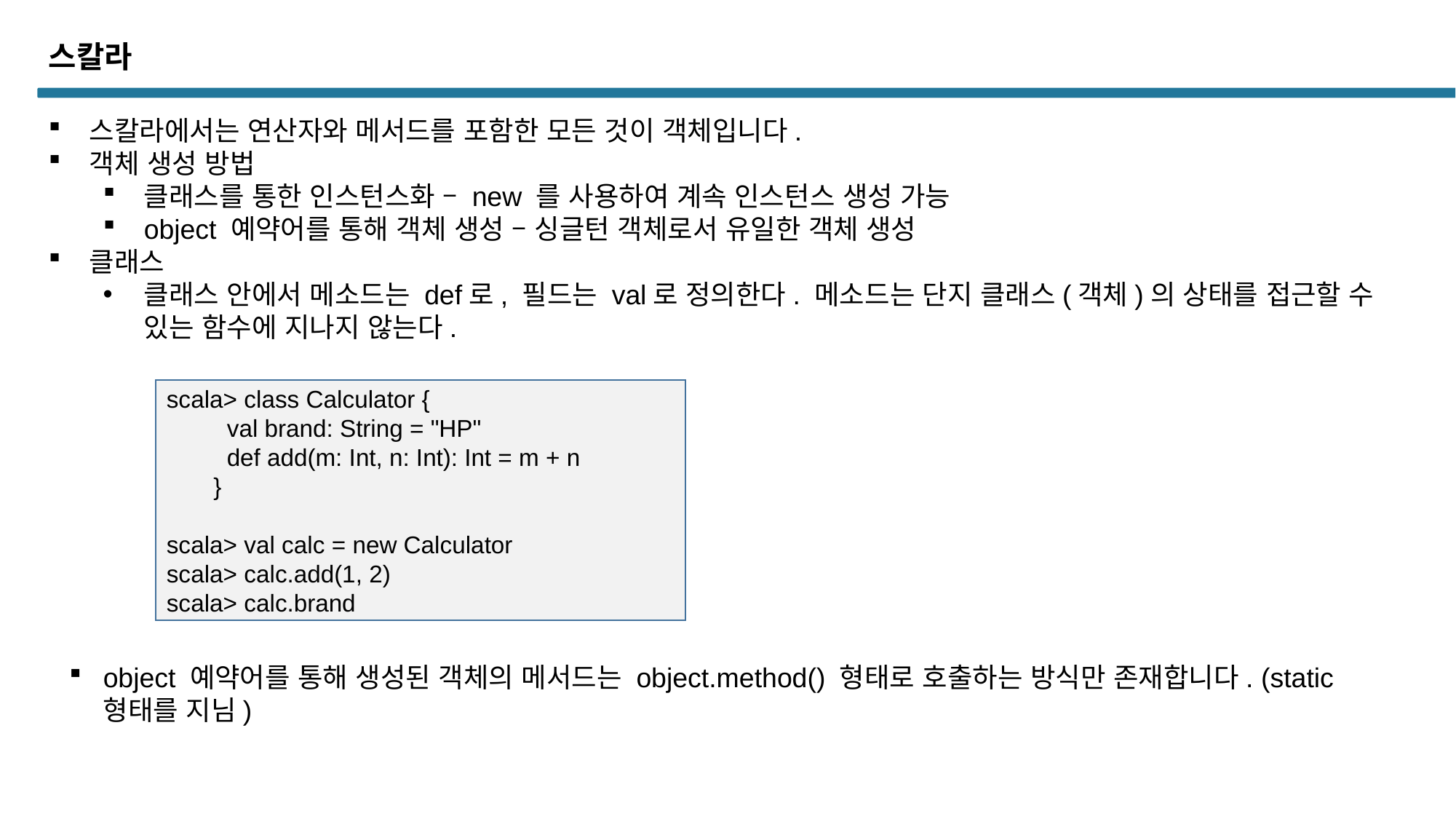

스칼라
스칼라에서는 연산자와 메서드를 포함한 모든 것이 객체입니다.
객체 생성 방법
클래스를 통한 인스턴스화 – new 를 사용하여 계속 인스턴스 생성 가능
object 예약어를 통해 객체 생성 – 싱글턴 객체로서 유일한 객체 생성
클래스
클래스 안에서 메소드는 def로, 필드는 val로 정의한다. 메소드는 단지 클래스(객체)의 상태를 접근할 수 있는 함수에 지나지 않는다.
scala> class Calculator {
         val brand: String = "HP"
         def add(m: Int, n: Int): Int = m + n
       }

scala> val calc = new Calculator
scala> calc.add(1, 2)
scala> calc.brand
object 예약어를 통해 생성된 객체의 메서드는 object.method() 형태로 호출하는 방식만 존재합니다. (static 형태를 지님)